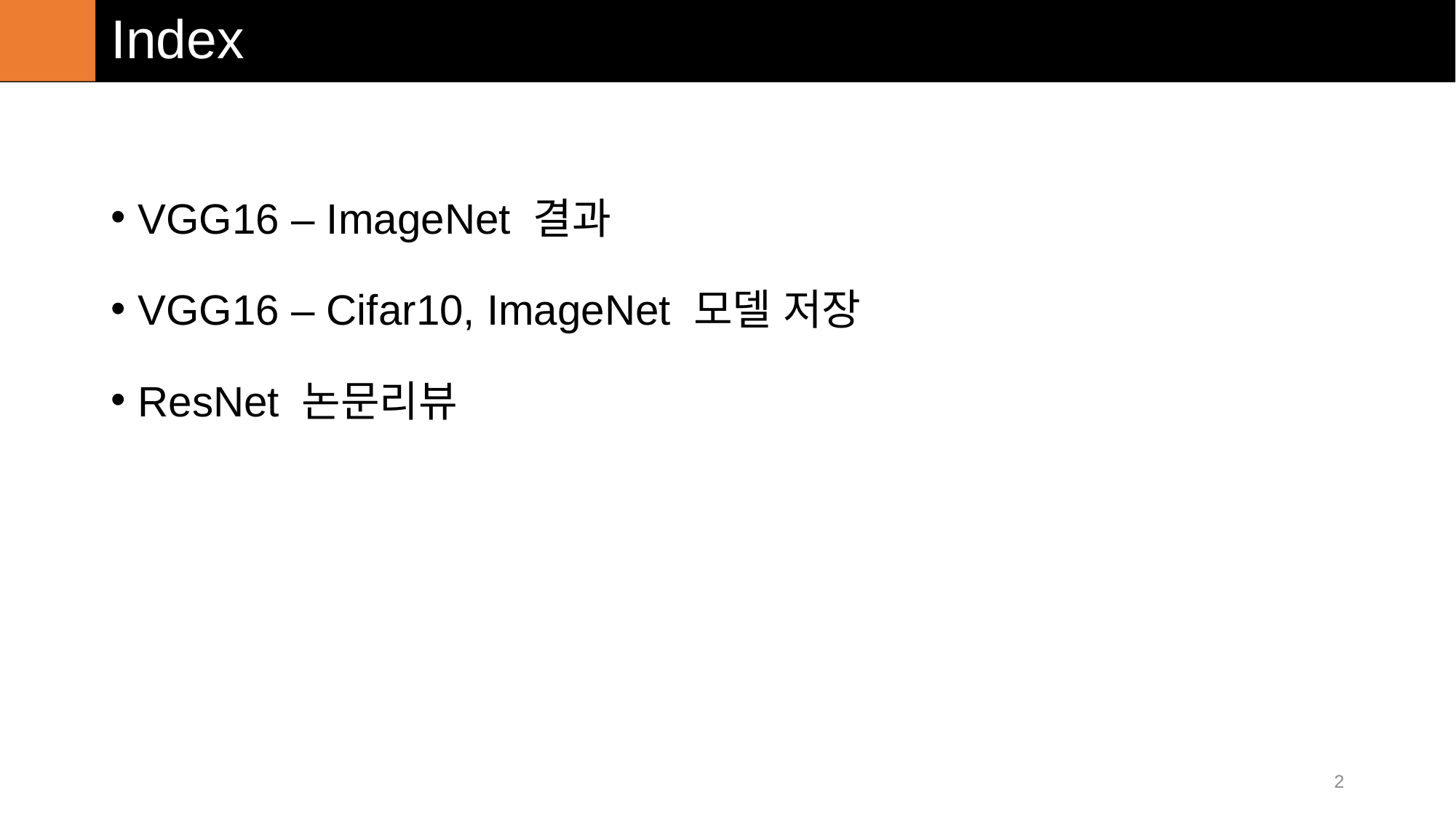

# Index
VGG16 – ImageNet 결과
VGG16 – Cifar10, ImageNet 모델 저장
ResNet 논문리뷰
2